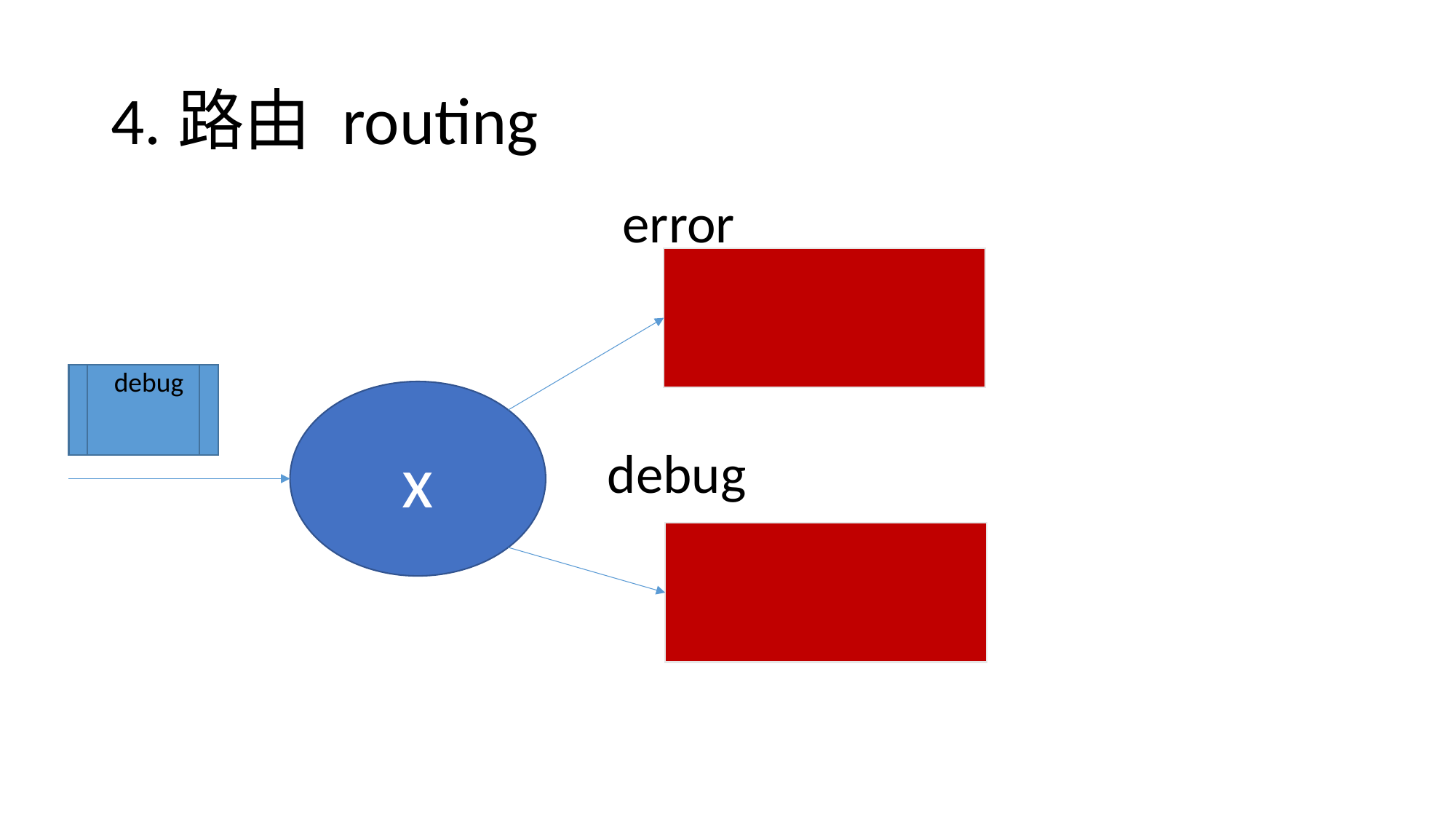

# 4.路由 routing
error

debug

x
debug